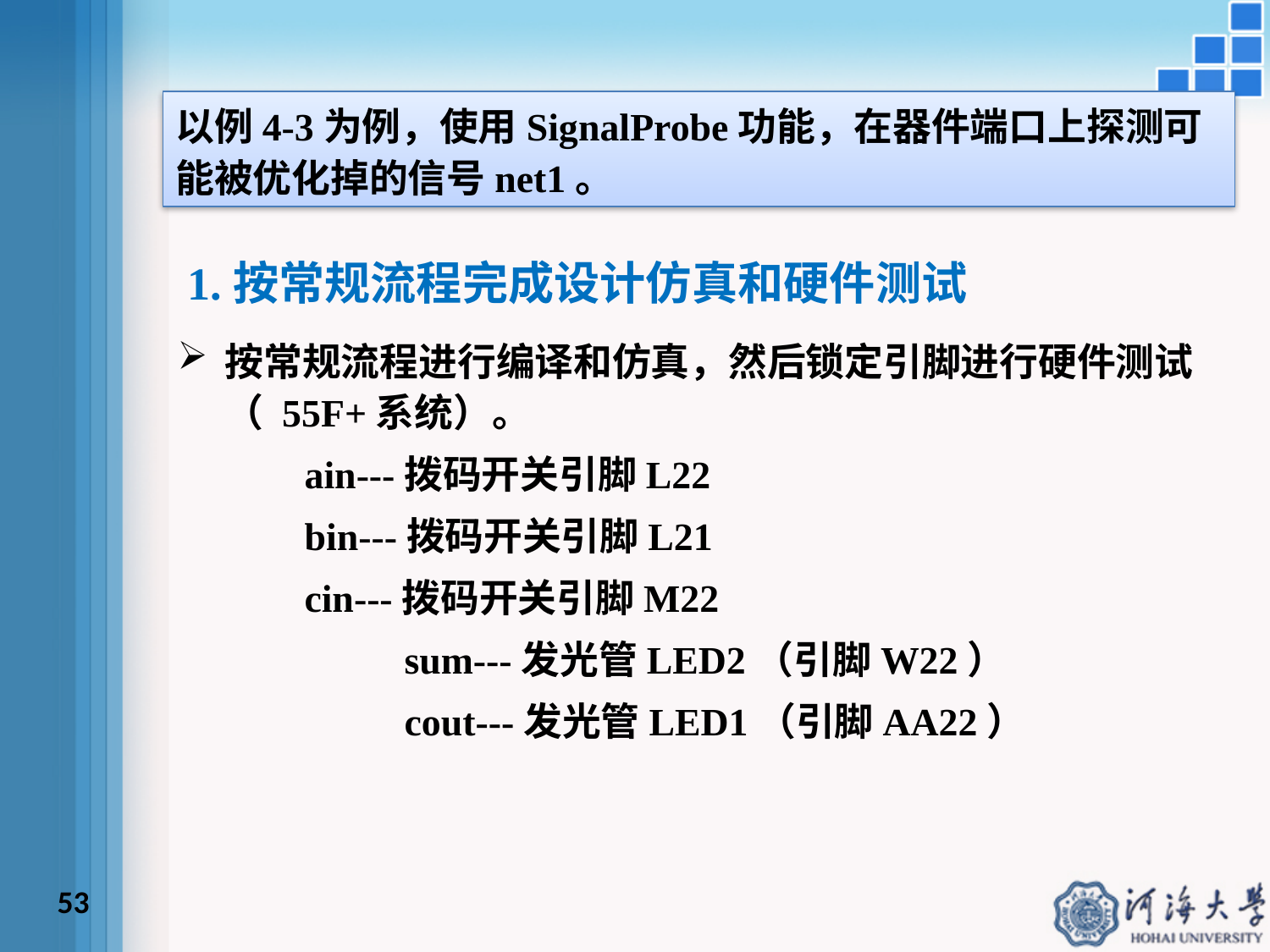

以例4-3为例，使用SignalProbe功能，在器件端口上探测可能被优化掉的信号net1。
1.按常规流程完成设计仿真和硬件测试
按常规流程进行编译和仿真，然后锁定引脚进行硬件测试（ 55F+系统）。
	ain---拨码开关引脚L22
	bin---拨码开关引脚L21
	cin---拨码开关引脚M22
	sum---发光管LED2（引脚W22）
	cout---发光管LED1（引脚AA22）
53